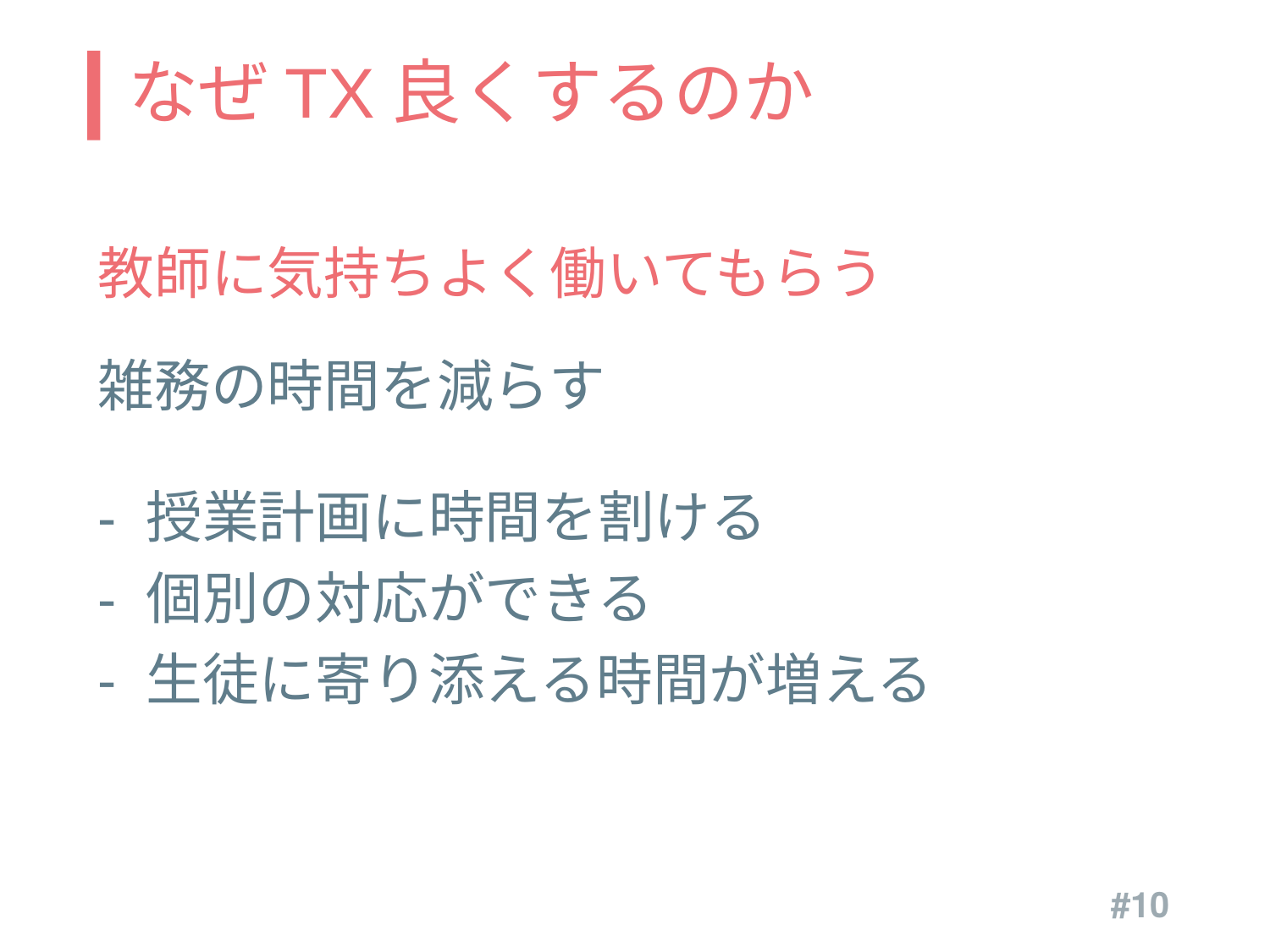

# なぜTX良くするのか
教師に気持ちよく働いてもらう
雑務の時間を減らす
- 授業計画に時間を割ける
- 個別の対応ができる
- 生徒に寄り添える時間が増える
#10